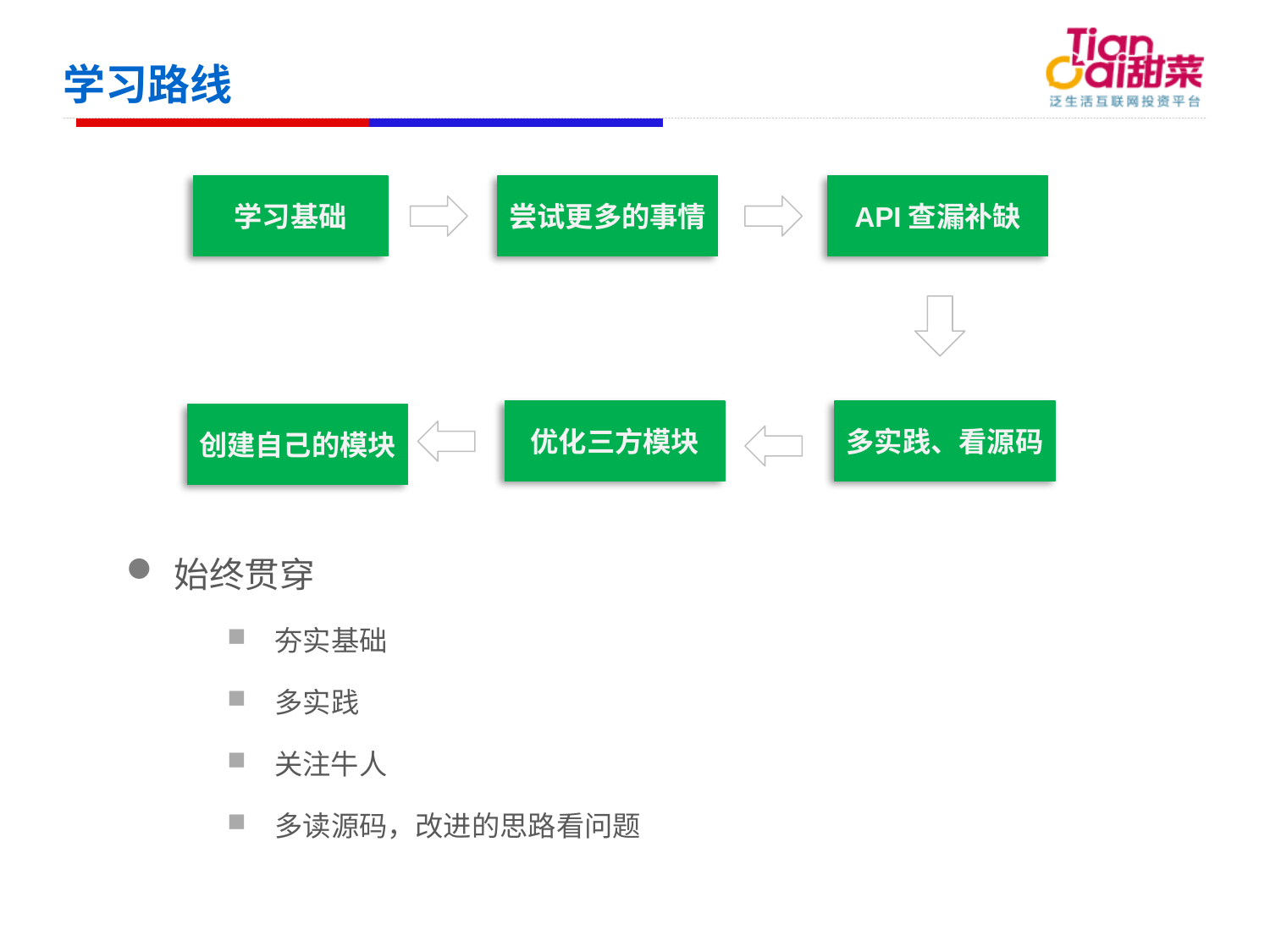

# 学习路线
学习基础
尝试更多的事情
API查漏补缺

优化三方模块
多实践、看源码
创建自己的模块

始终贯穿
夯实基础
多实践
关注牛人
多读源码，改进的思路看问题